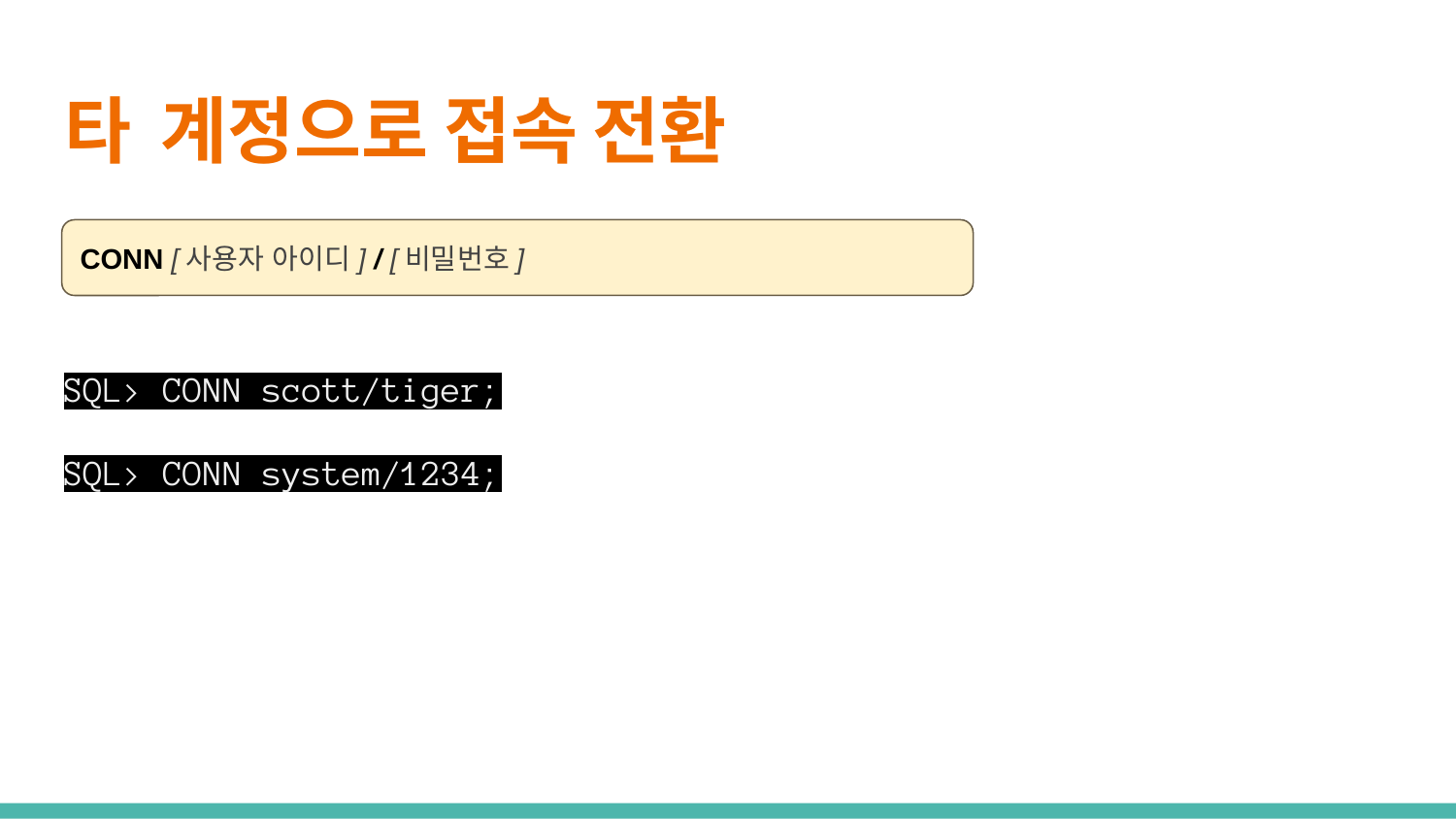

# 타  계정으로 접속 전환
CONN [사용자 아이디] / [비밀번호]
SQL> CONN scott/tiger;
SQL> CONN system/1234;